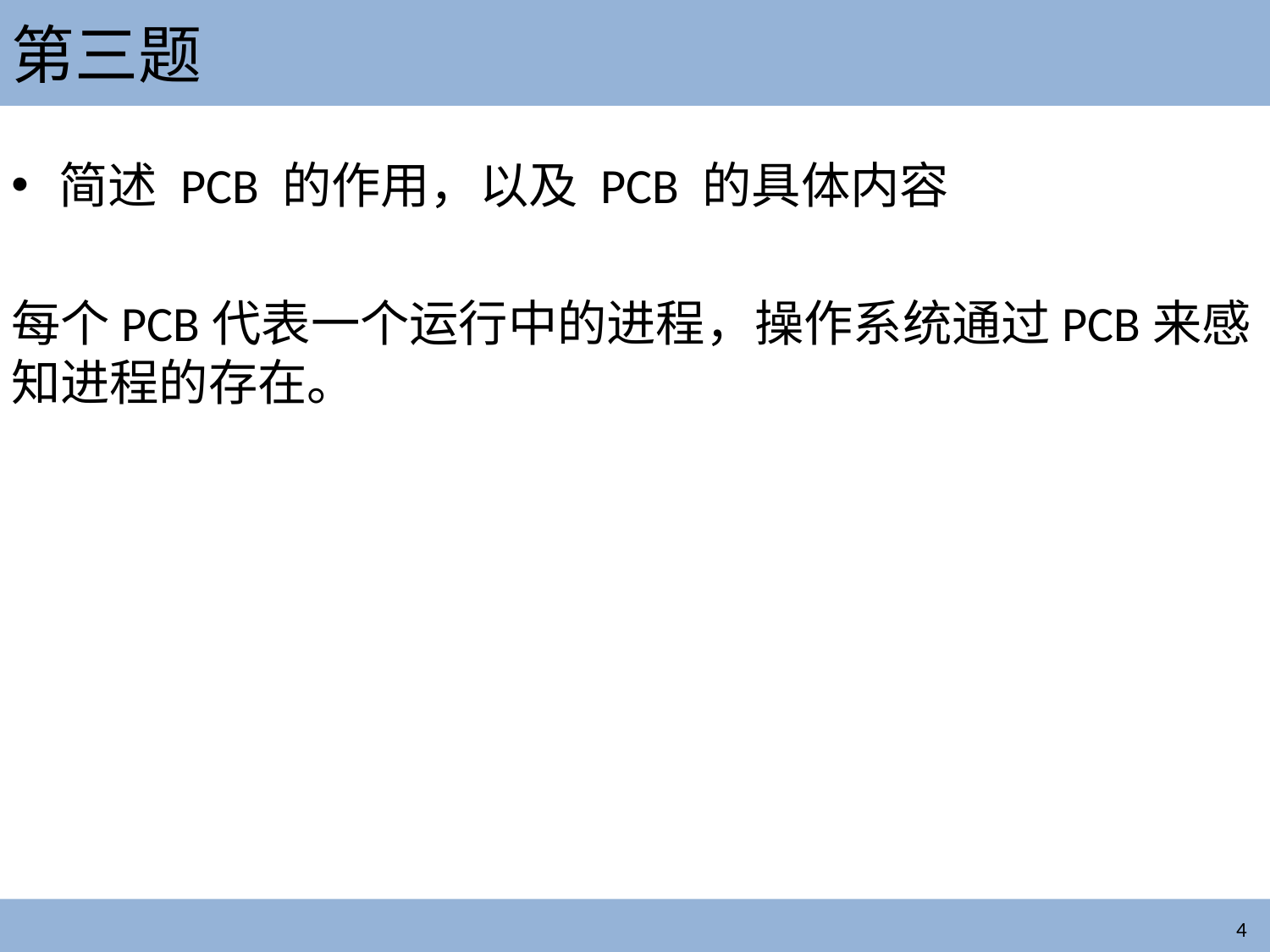

# 第三题
简述 PCB 的作用，以及 PCB 的具体内容

每个PCB代表一个运行中的进程，操作系统通过PCB来感知进程的存在。

4